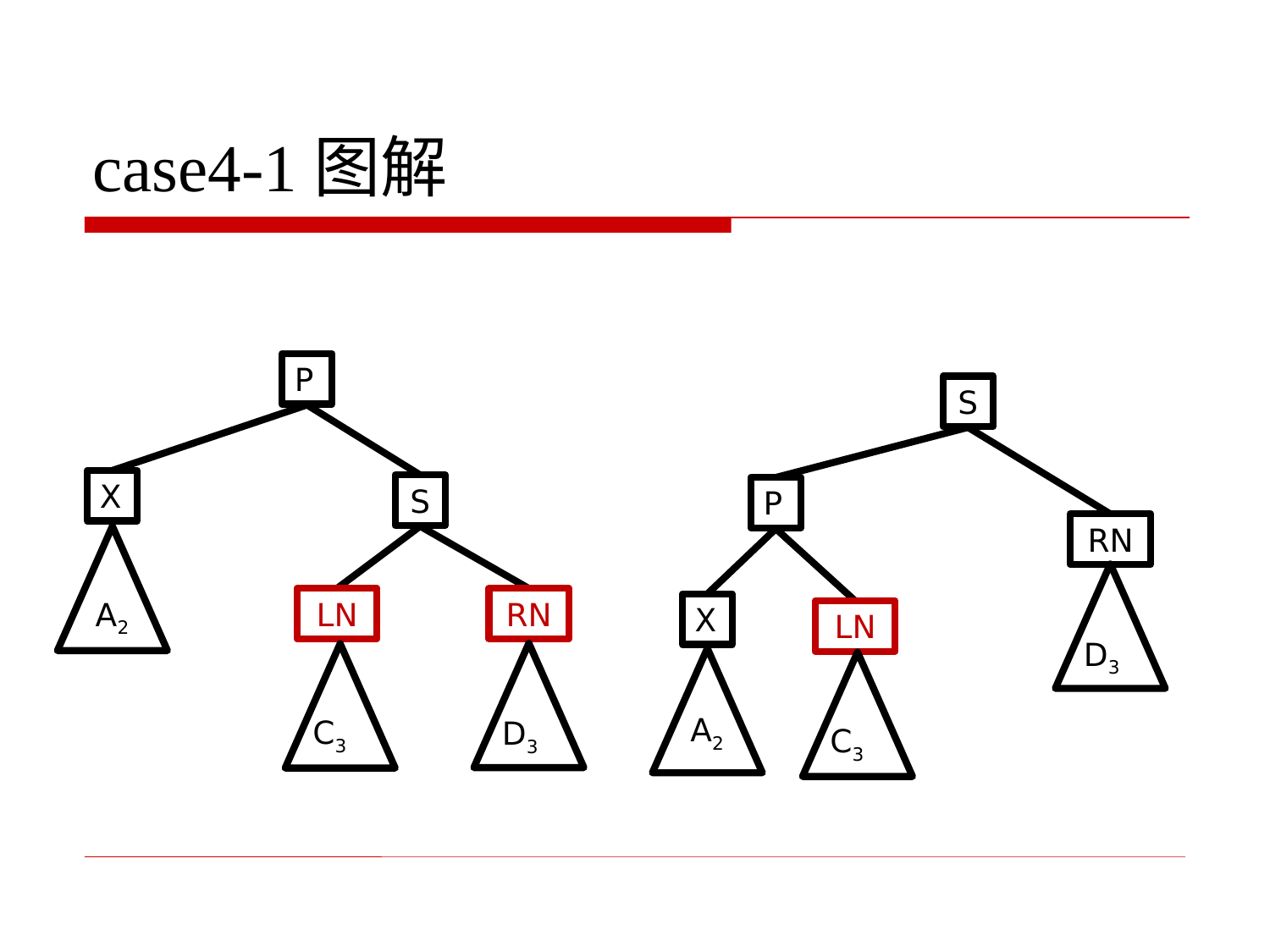

# case4-1图解

P
X
S
LN
RN

A2
C3
D3
S
P
RN
X
LN

D3
A2
C3